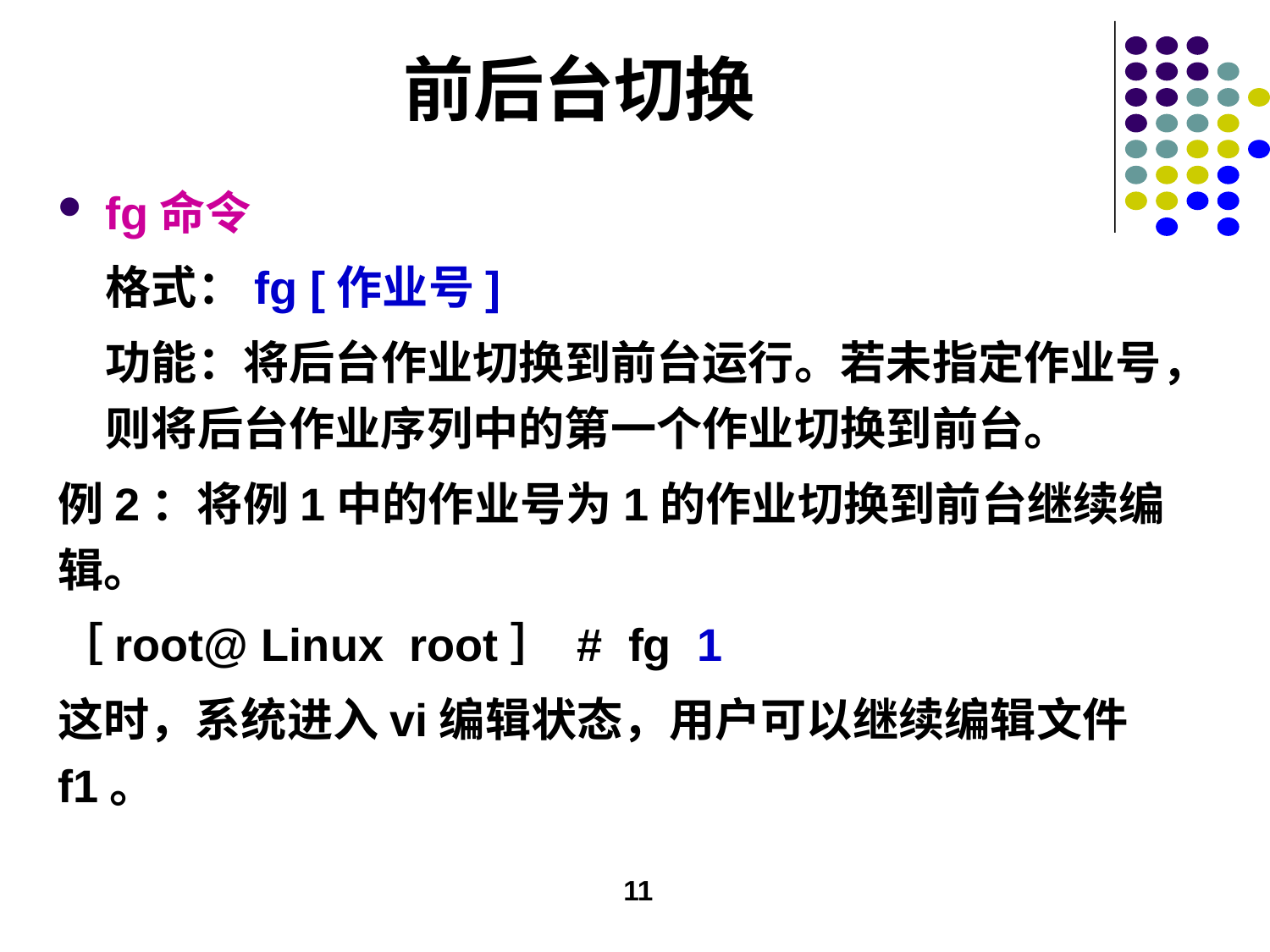

# 前后台切换
fg命令
格式：fg [作业号]
功能：将后台作业切换到前台运行。若未指定作业号，则将后台作业序列中的第一个作业切换到前台。
例2：将例1中的作业号为1的作业切换到前台继续编辑。
［root@ Linux  root］ #  fg  1
这时，系统进入vi编辑状态，用户可以继续编辑文件f1。

11